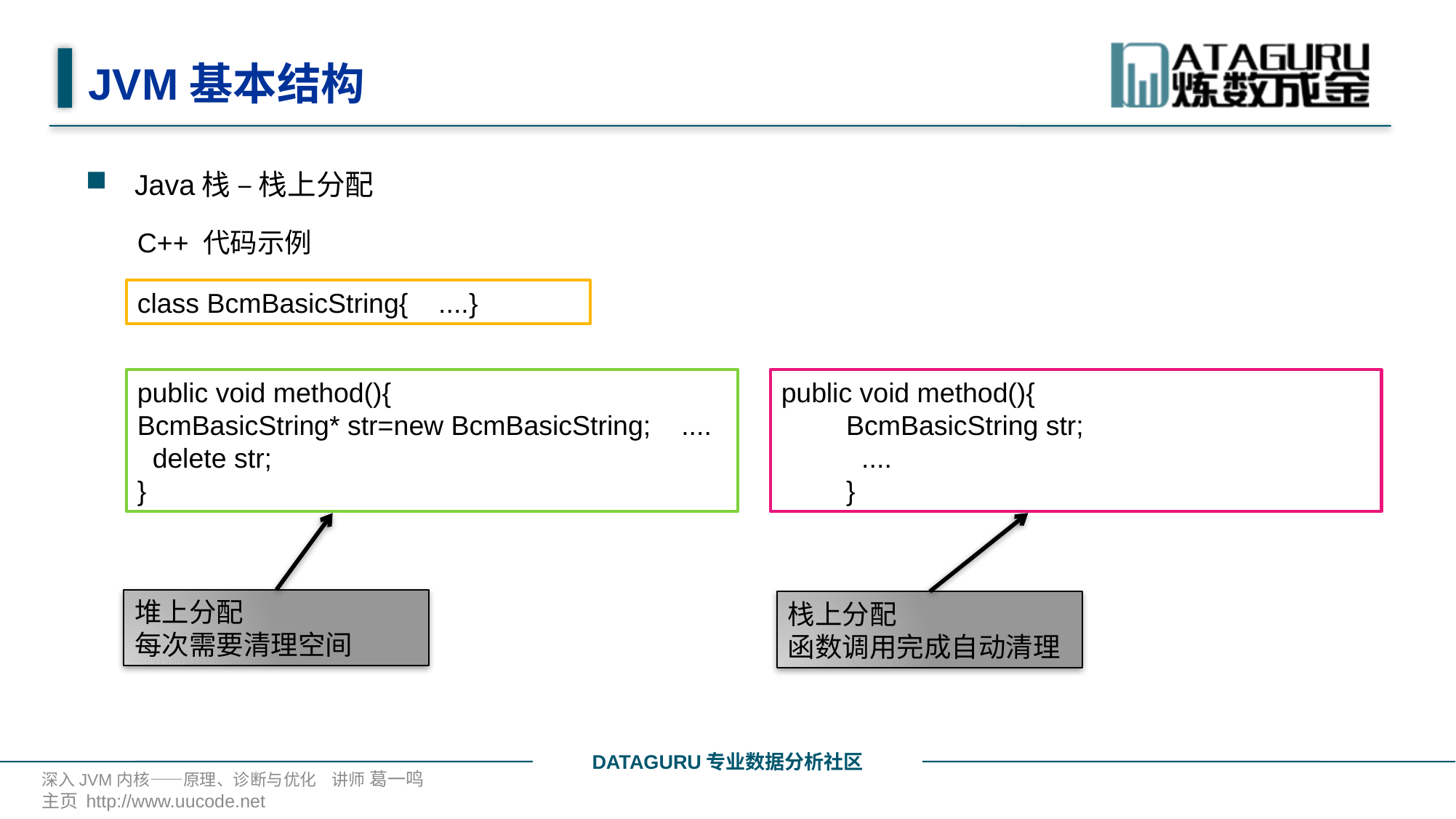

# JVM基本结构
Java栈 – 栈上分配
C++ 代码示例
class BcmBasicString{    ....}
public void method(){
BcmBasicString* str=new BcmBasicString;    ....    delete str;
}
public void method(){
BcmBasicString str;
  ....
}
堆上分配
每次需要清理空间
栈上分配
函数调用完成自动清理